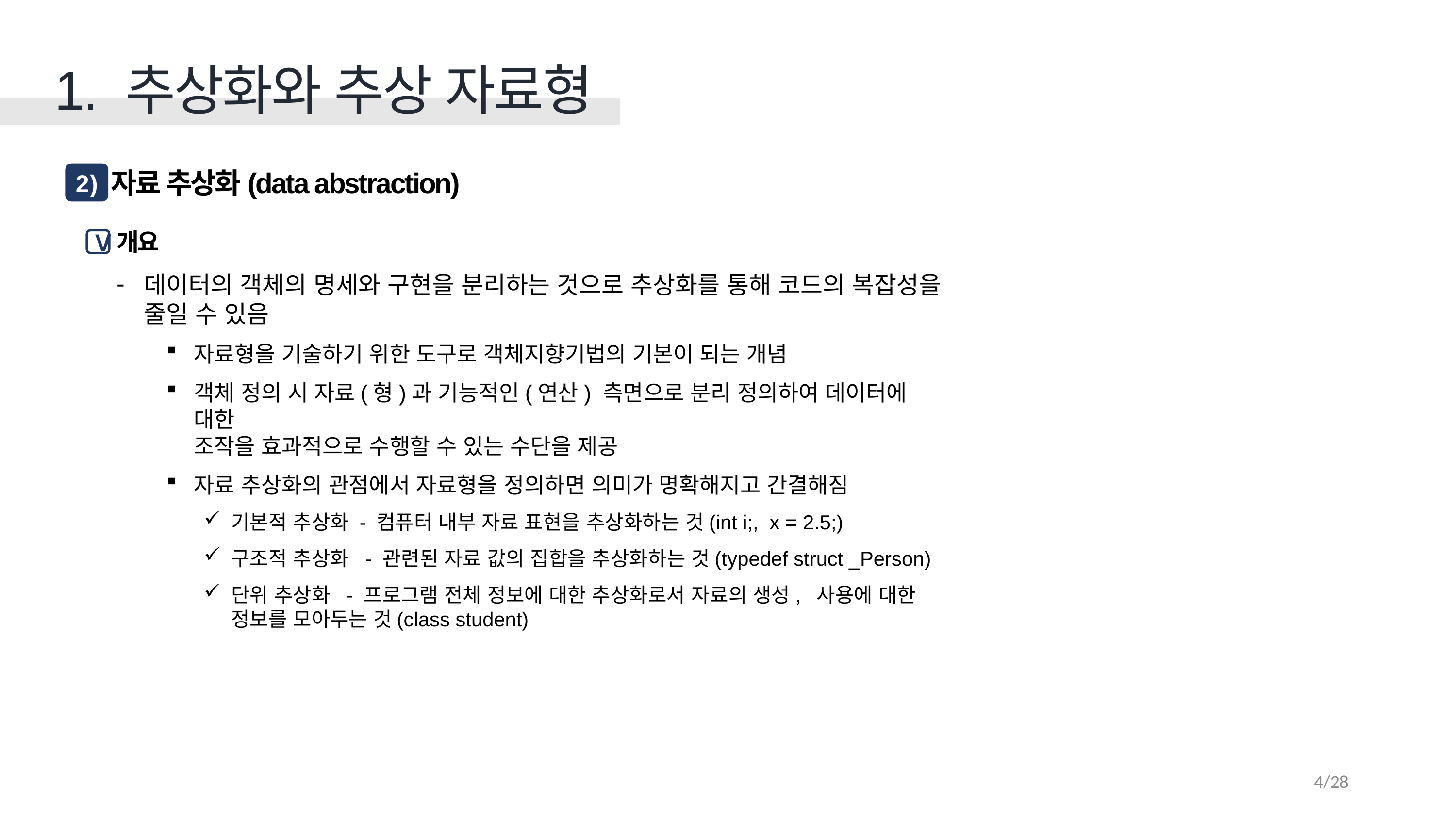

1. 추상화와 추상 자료형

자료 추상화(data abstraction)
2 )
개요
V

데이터의 객체의 명세와 구현을 분리하는 것으로 추상화를 통해 코드의 복잡성을
줄일 수 있음

자료형을 기술하기 위한 도구로 객체지향기법의 기본이 되는 개념

객체 정의 시 자료(형)과 기능적인(연산) 측면으로 분리 정의하여 데이터에 대한
조작을 효과적으로 수행할 수 있는 수단을 제공

자료 추상화의 관점에서 자료형을 정의하면 의미가 명확해지고 간결해짐

기본적 추상화 - 컴퓨터 내부 자료 표현을 추상화하는 것(int i;,  x = 2.5;)

구조적 추상화  - 관련된 자료 값의 집합을 추상화하는 것(typedef struct _Person)

단위 추상화  - 프로그램 전체 정보에 대한 추상화로서 자료의 생성,  사용에 대한
정보를 모아두는 것(class student)
4/28